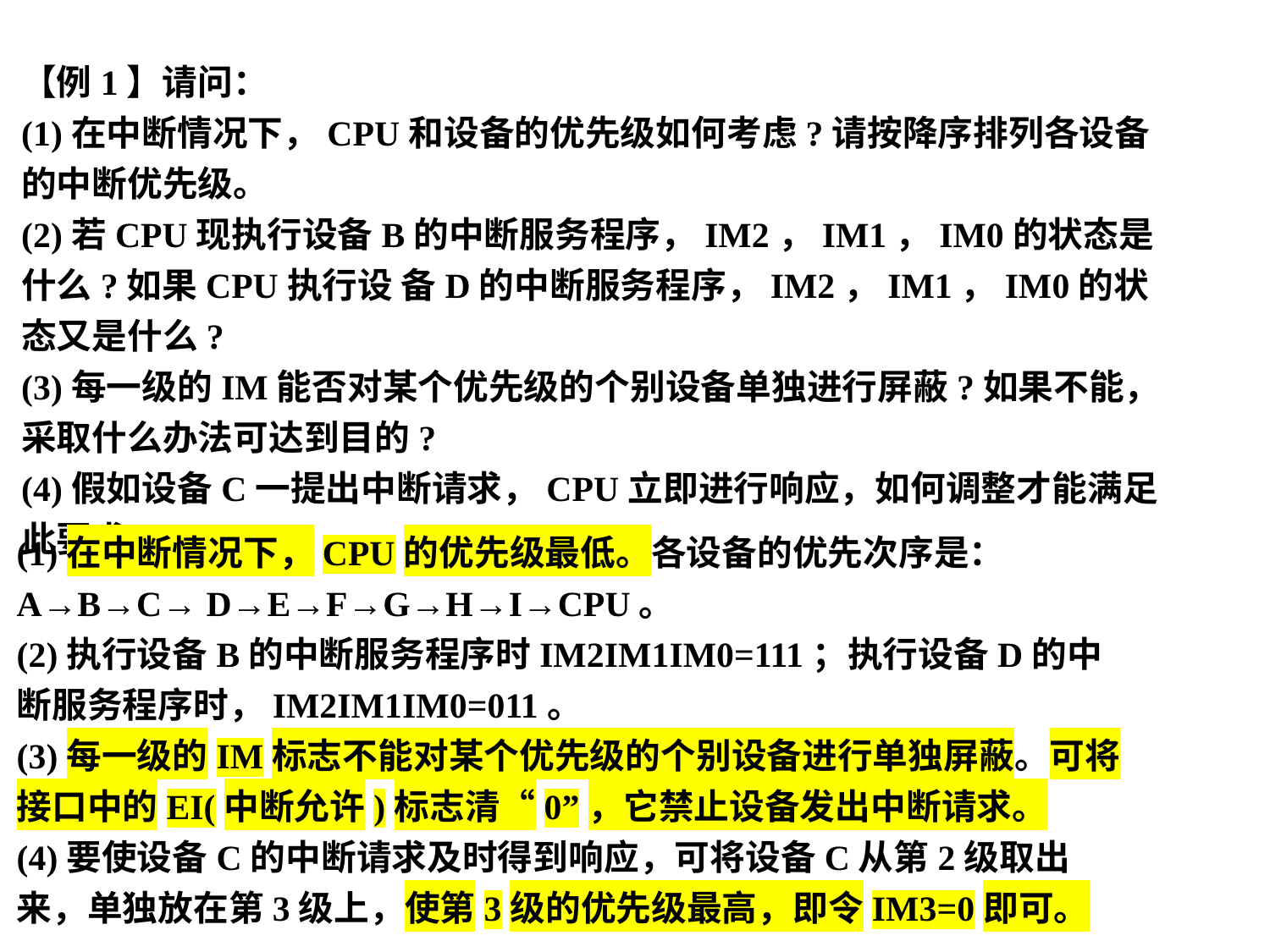

【例1】请问：
(1)在中断情况下，CPU和设备的优先级如何考虑?请按降序排列各设备的中断优先级。
(2)若CPU现执行设备B的中断服务程序，IM2，IM1，IM0的状态是什么?如果CPU执行设 备D的中断服务程序，IM2，IM1，IM0的状态又是什么?
(3)每一级的IM能否对某个优先级的个别设备单独进行屏蔽?如果不能，采取什么办法可达到目的?
(4)假如设备C一提出中断请求，CPU立即进行响应，如何调整才能满足此要求?
(1)在中断情况下，CPU的优先级最低。各设备的优先次序是：A→B→C→ D→E→F→G→H→I→CPU。
(2)执行设备B的中断服务程序时IM2IM1IM0=111；执行设备D的中断服务程序时，IM2IM1IM0=011。
(3)每一级的IM标志不能对某个优先级的个别设备进行单独屏蔽。可将接口中的EI(中断允许)标志清“0”，它禁止设备发出中断请求。
(4)要使设备C的中断请求及时得到响应，可将设备C从第2级取出来，单独放在第3级上，使第3级的优先级最高，即令IM3=0即可。